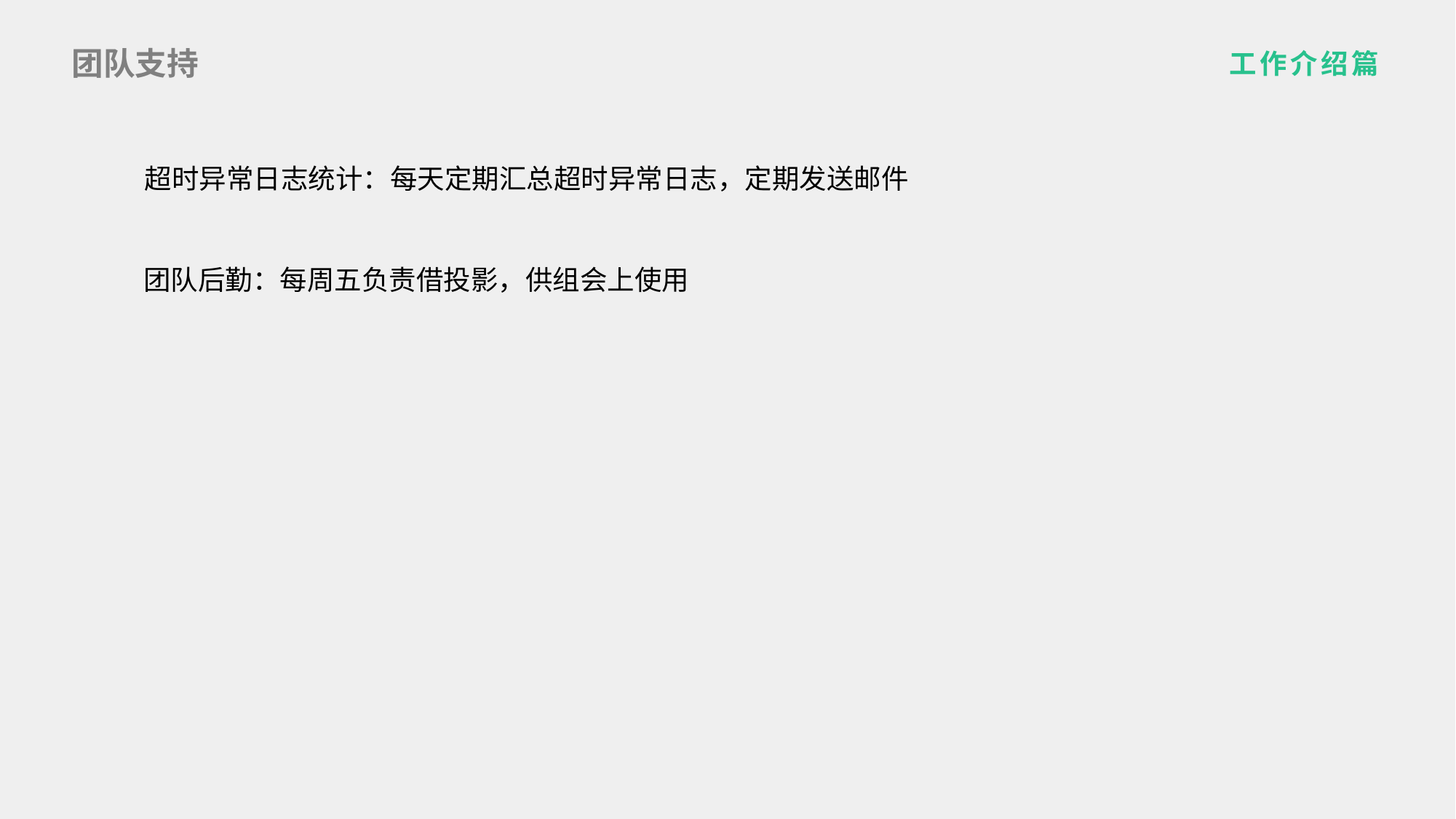

# 团队支持
工作介绍篇
超时异常日志统计：每天定期汇总超时异常日志，定期发送邮件
团队后勤：每周五负责借投影，供组会上使用